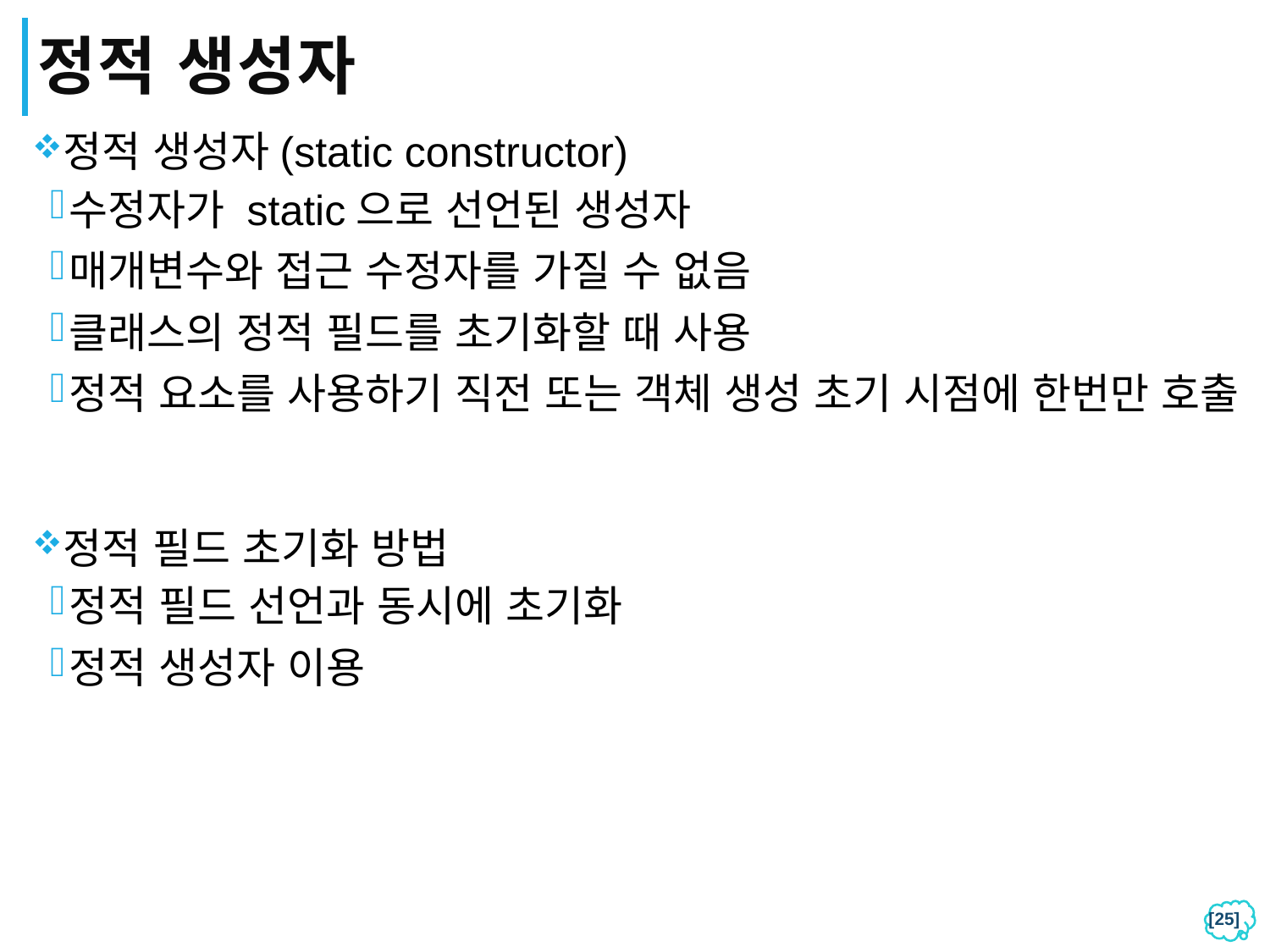

# 정적 생성자
정적 생성자(static constructor)
수정자가 static으로 선언된 생성자
매개변수와 접근 수정자를 가질 수 없음
클래스의 정적 필드를 초기화할 때 사용
정적 요소를 사용하기 직전 또는 객체 생성 초기 시점에 한번만 호출

정적 필드 초기화 방법
정적 필드 선언과 동시에 초기화
정적 생성자 이용
[25]